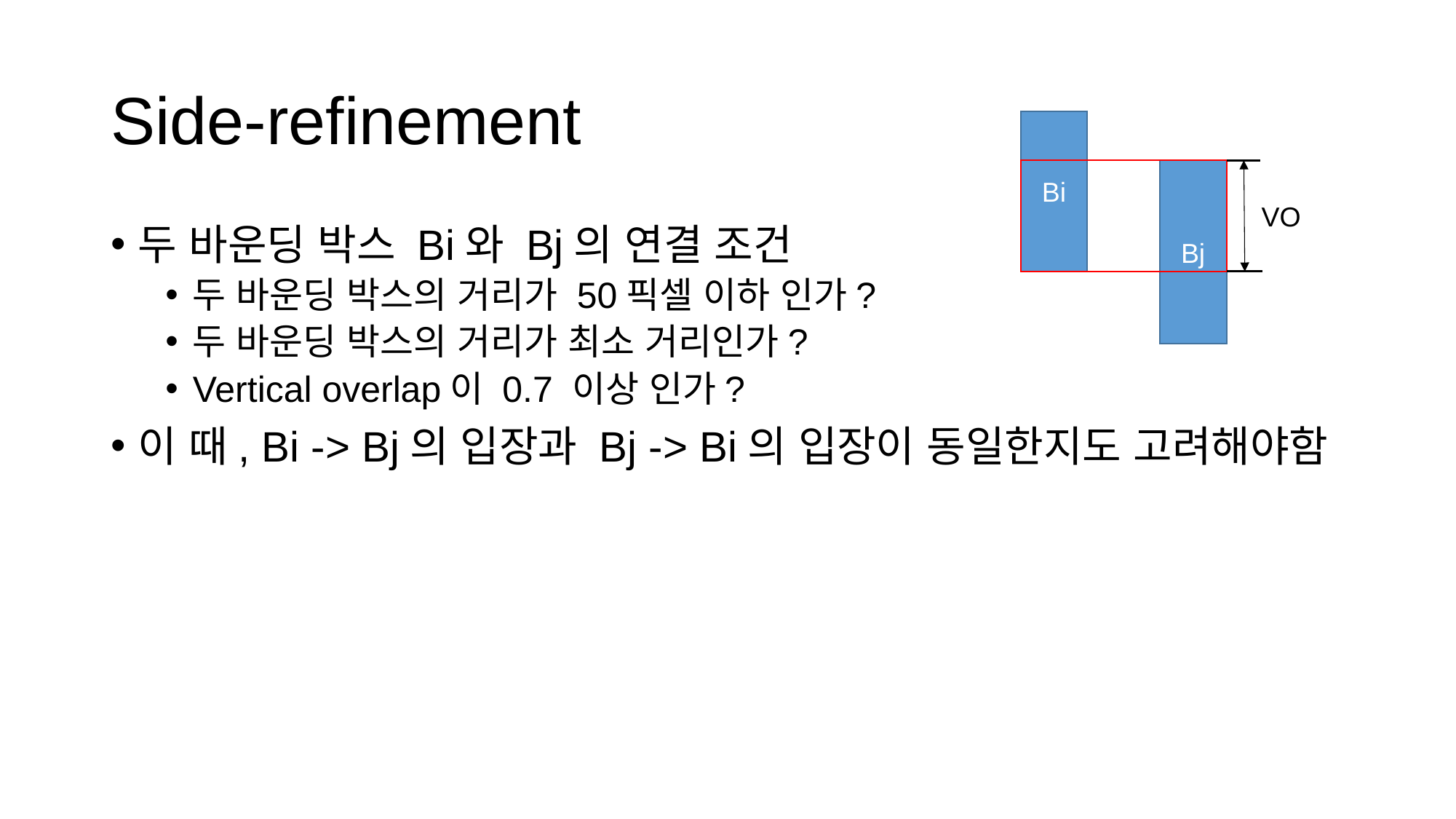

# Side-refinement
Bi

Bj
VO
두 바운딩 박스 Bi와 Bj의 연결 조건
두 바운딩 박스의 거리가 50픽셀 이하 인가?
두 바운딩 박스의 거리가 최소 거리인가?
Vertical overlap이 0.7 이상 인가?
이 때, Bi -> Bj의 입장과 Bj -> Bi의 입장이 동일한지도 고려해야함